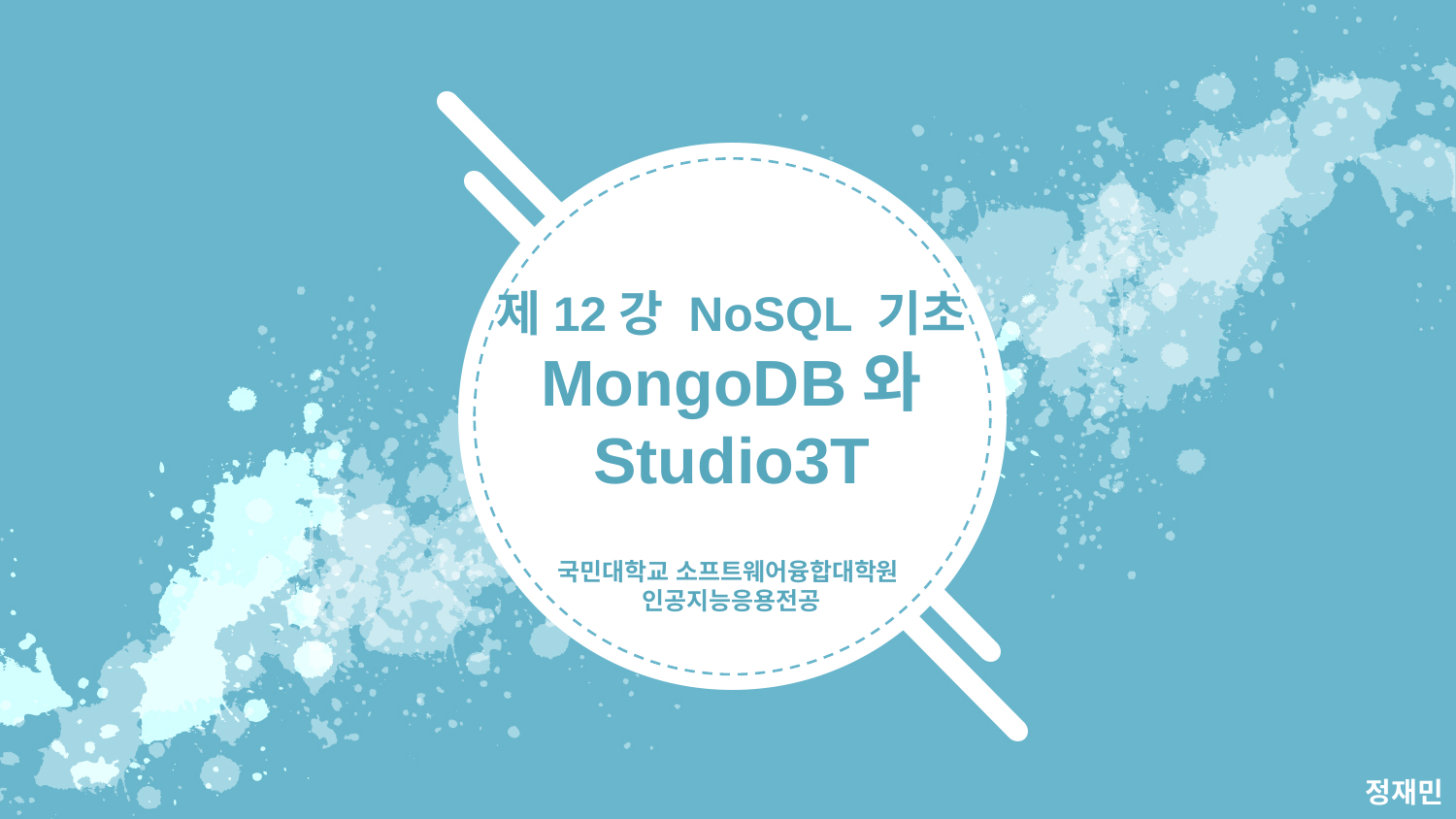

제12강 NoSQL 기초
MongoDB와 Studio3T
국민대학교 소프트웨어융합대학원
인공지능응용전공
정재민